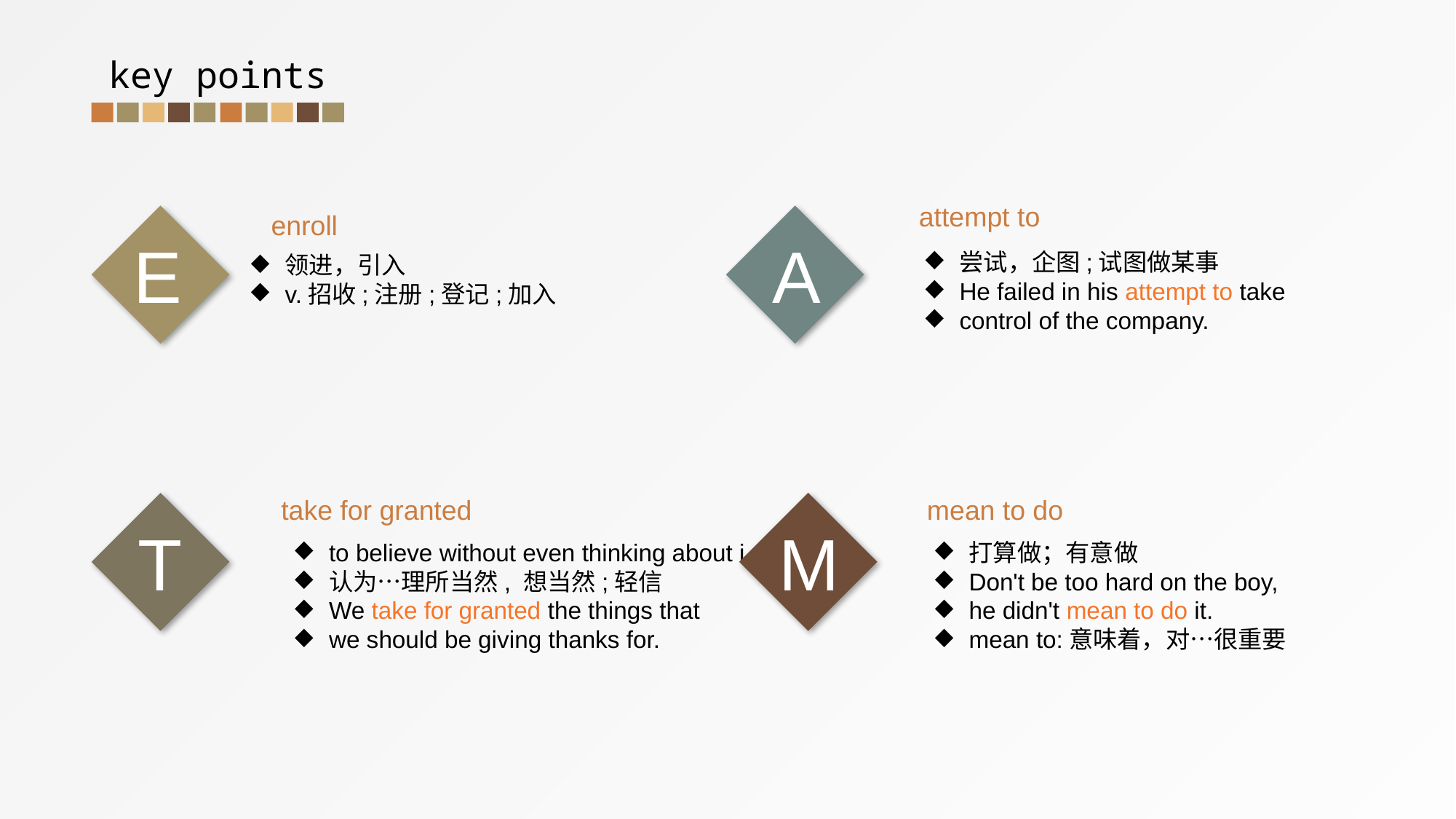

key points

attempt to

E
领进，引入
v.招收;注册;登记;加入
enroll

 A
尝试，企图;试图做某事
He failed in his attempt to take
control of the company.
take for granted

T
to believe without even thinking about i
认为…理所当然, 想当然;轻信
We take for granted the things that
we should be giving thanks for.
mean to do

M
打算做；有意做
Don't be too hard on the boy,
he didn't mean to do it.
mean to:意味着，对…很重要